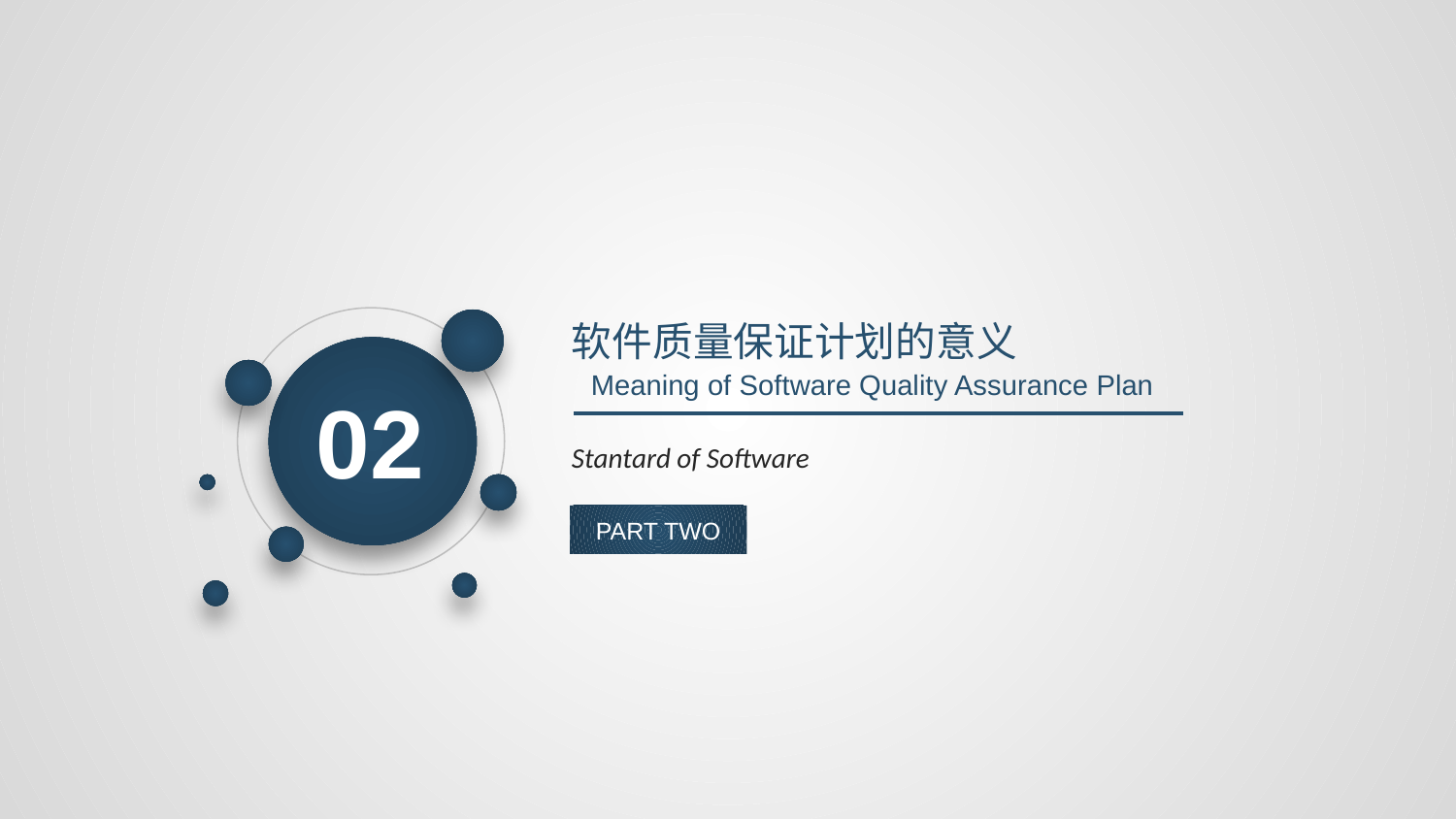

软件质量保证计划的意义

Meaning of Software Quality Assurance Plan
02
Stantard of Software

PART TWO